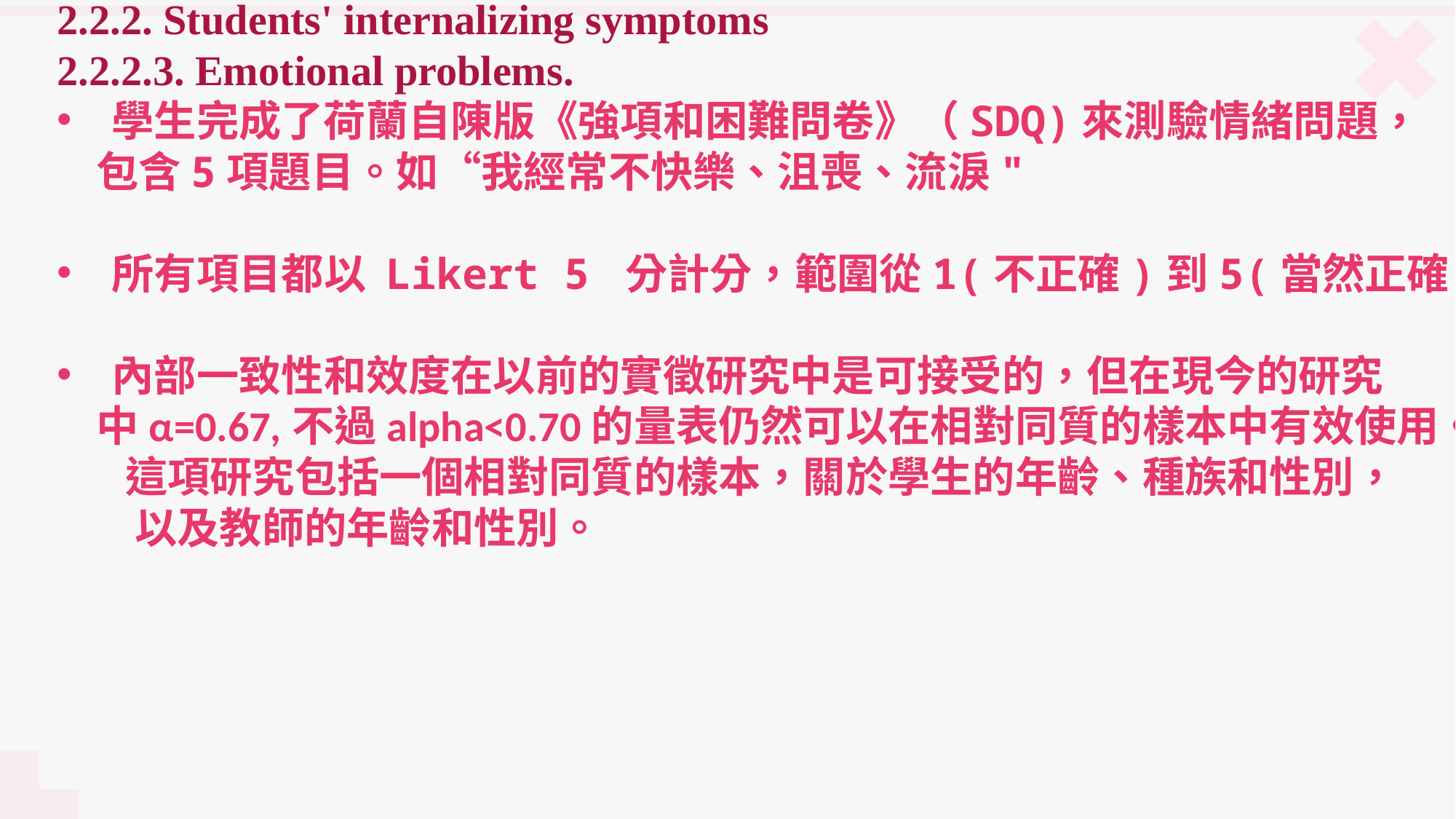

2.2.2. Students' internalizing symptoms
2.2.2.3. Emotional problems.
學生完成了荷蘭自陳版《強項和困難問卷》（SDQ)來測驗情緒問題，
   包含5項題目。如“我經常不快樂、沮喪、流淚"

所有項目都以 Likert 5 分計分，範圍從1(不正確)到5(當然正確)

內部一致性和效度在以前的實徵研究中是可接受的，但在現今的研究
   中α=0.67,不過alpha<0.70的量表仍然可以在相對同質的樣本中有效使用。
      這項研究包括一個相對同質的樣本，關於學生的年齡、種族和性別，
       以及教師的年齡和性別。